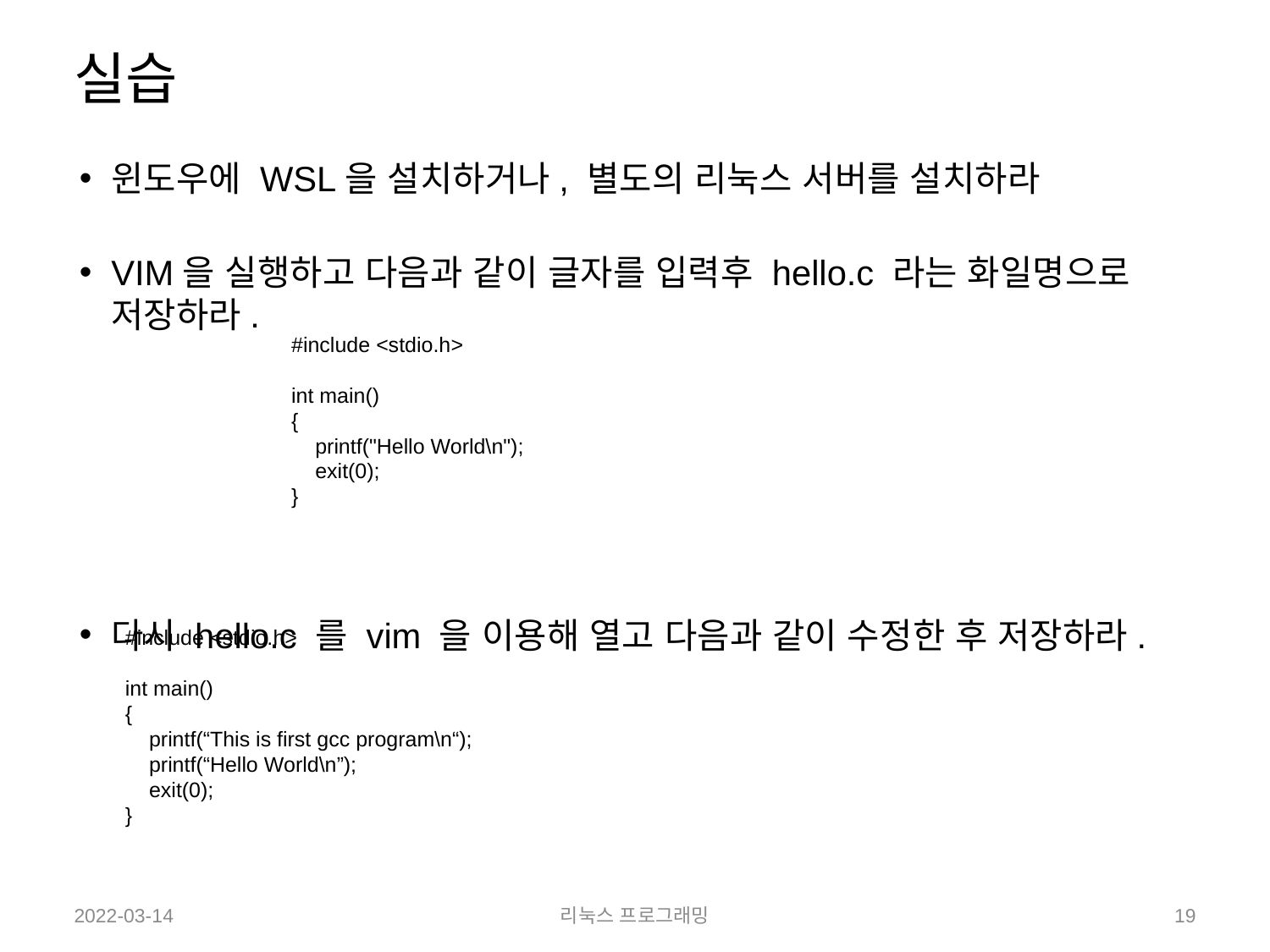

# 실습
윈도우에 WSL을 설치하거나, 별도의 리눅스 서버를 설치하라
VIM을 실행하고 다음과 같이 글자를 입력후 hello.c 라는 화일명으로 저장하라.

다시 hello.c 를 vim 을 이용해 열고 다음과 같이 수정한 후 저장하라.
#include <stdio.h>

int main()
{
    printf("Hello World\n");
    exit(0);
}
#include <stdio.h>

int main()
{
    printf(“This is first gcc program\n“);
    printf(“Hello World\n”);
    exit(0);
}
2022-03-14
리눅스 프로그래밍
19